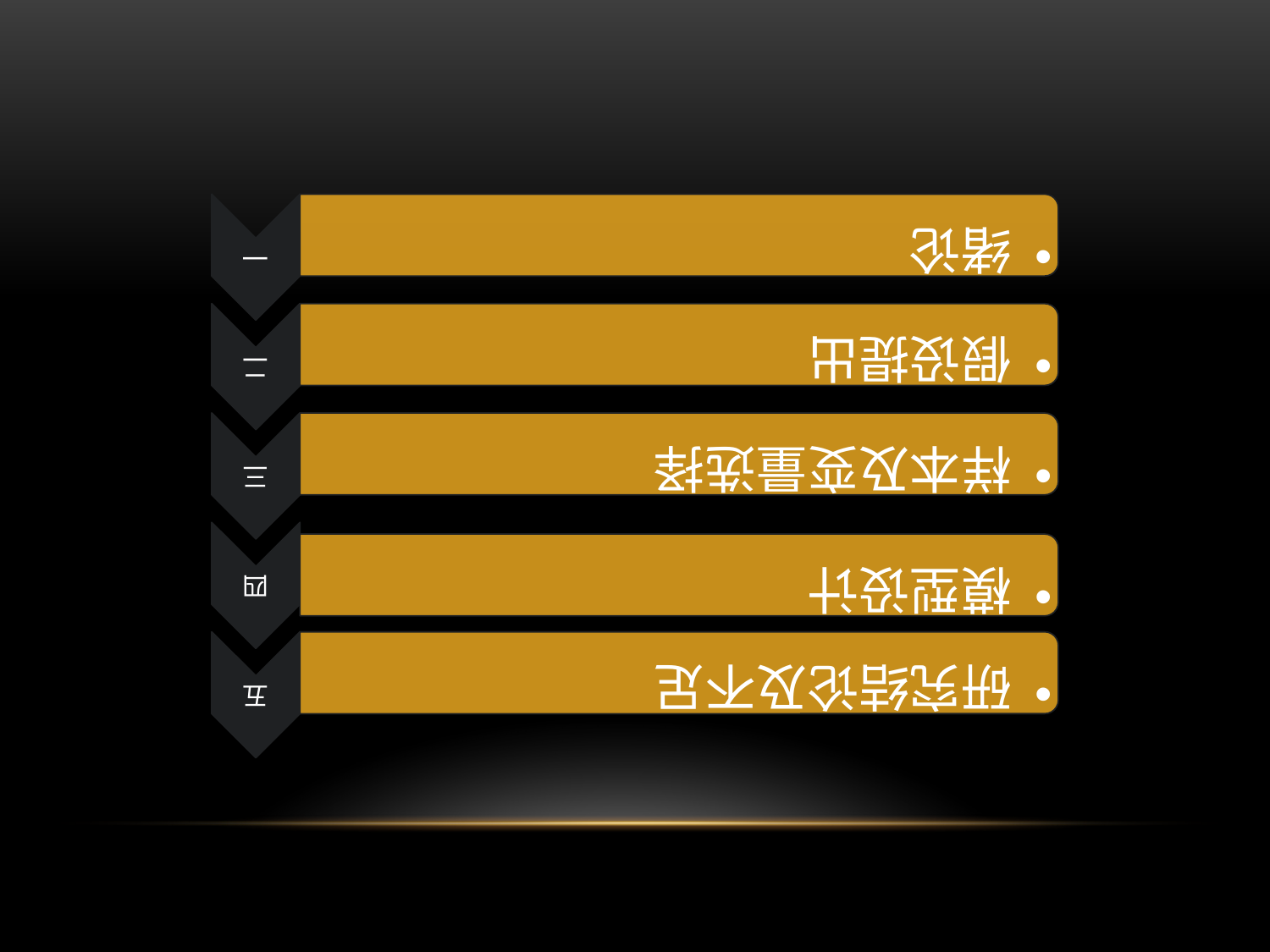

一
绪论
二
假设提出
三
样本及变量选择
四
模型设计
五
研究结论及不足